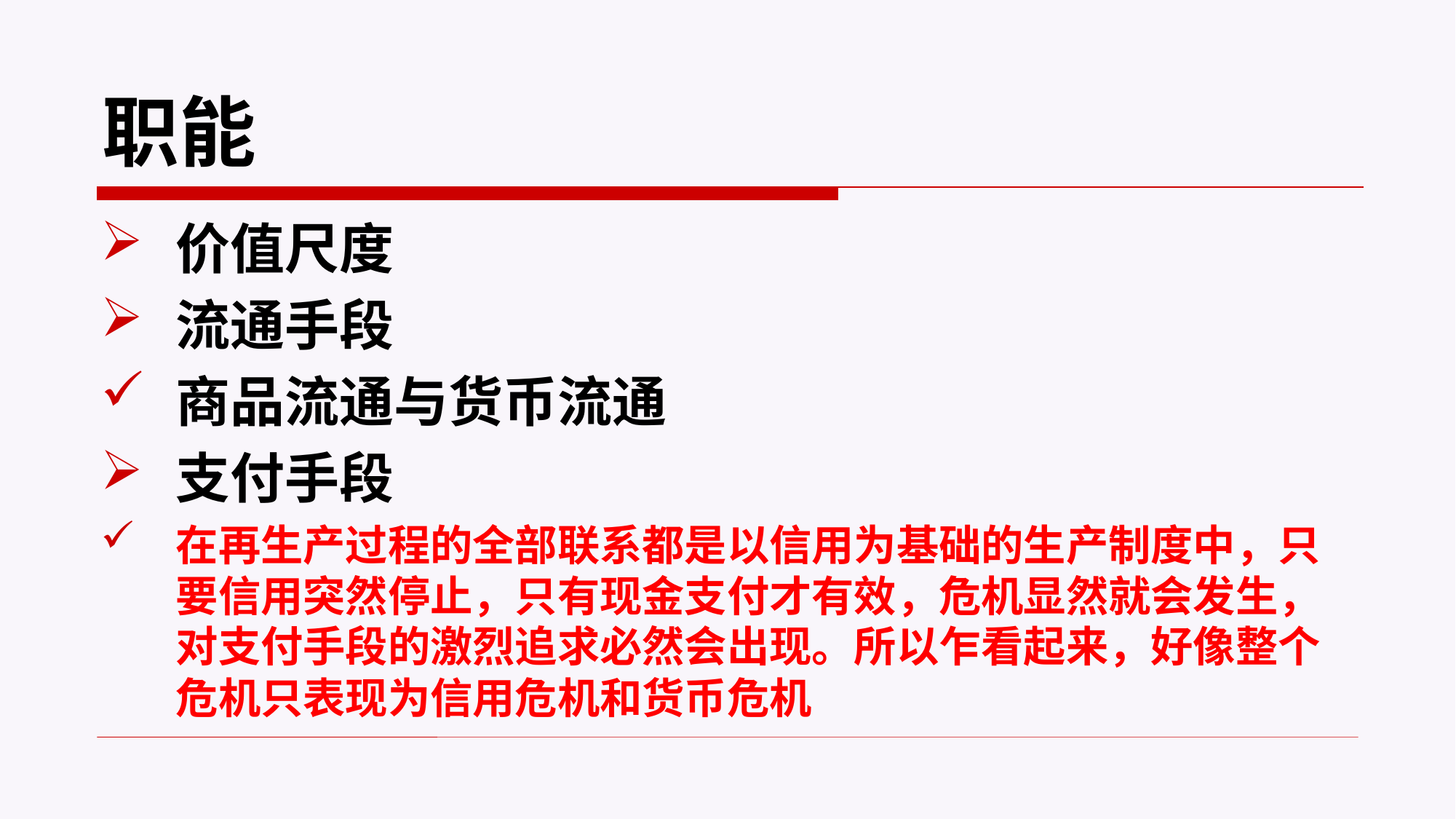

# 职能
价值尺度
流通手段
商品流通与货币流通
支付手段
在再生产过程的全部联系都是以信用为基础的生产制度中，只要信用突然停止，只有现金支付才有效，危机显然就会发生，对支付手段的激烈追求必然会出现。所以乍看起来，好像整个危机只表现为信用危机和货币危机